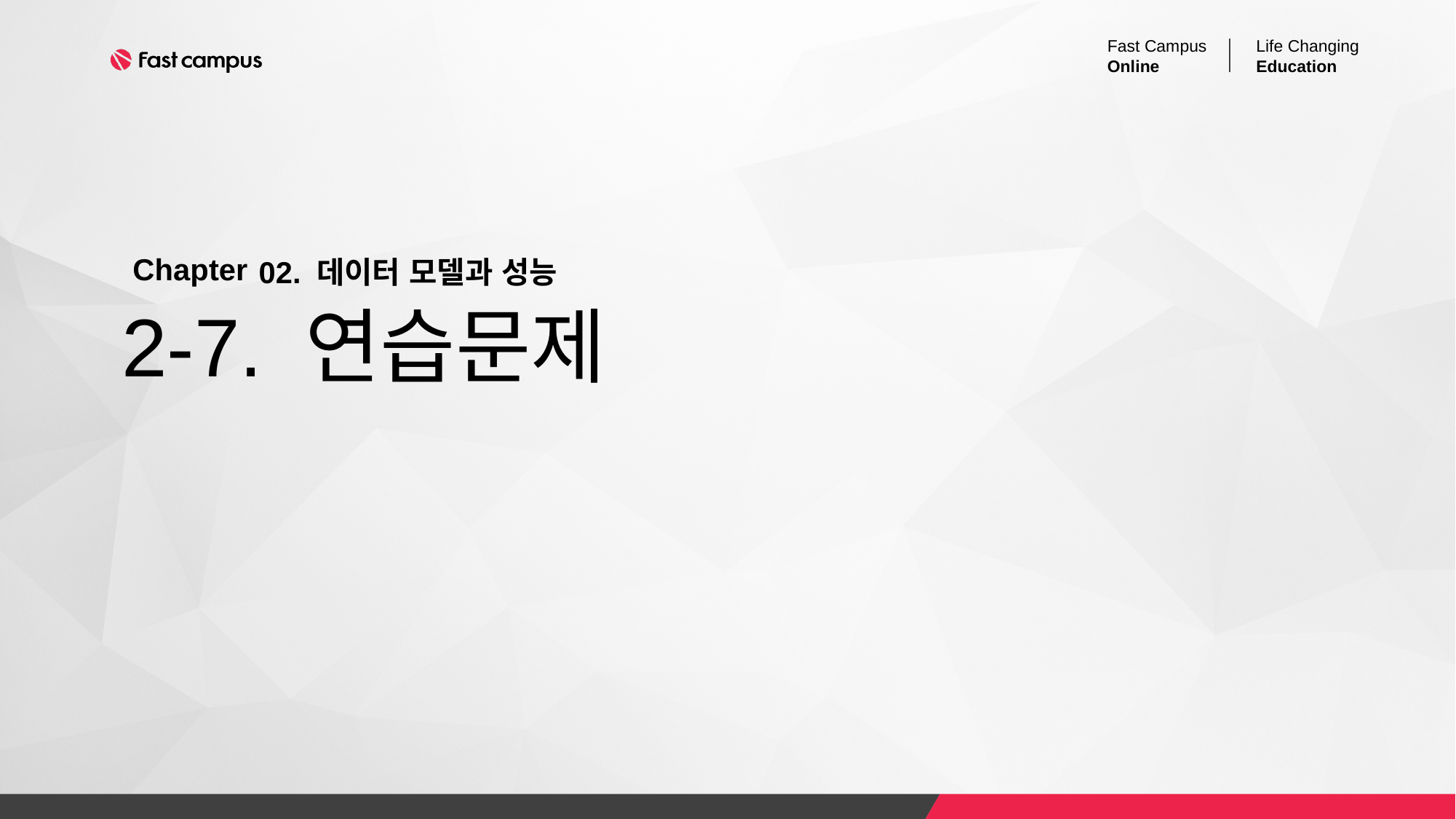

02. 데이터 모델과 성능
# 2-7. 연습문제